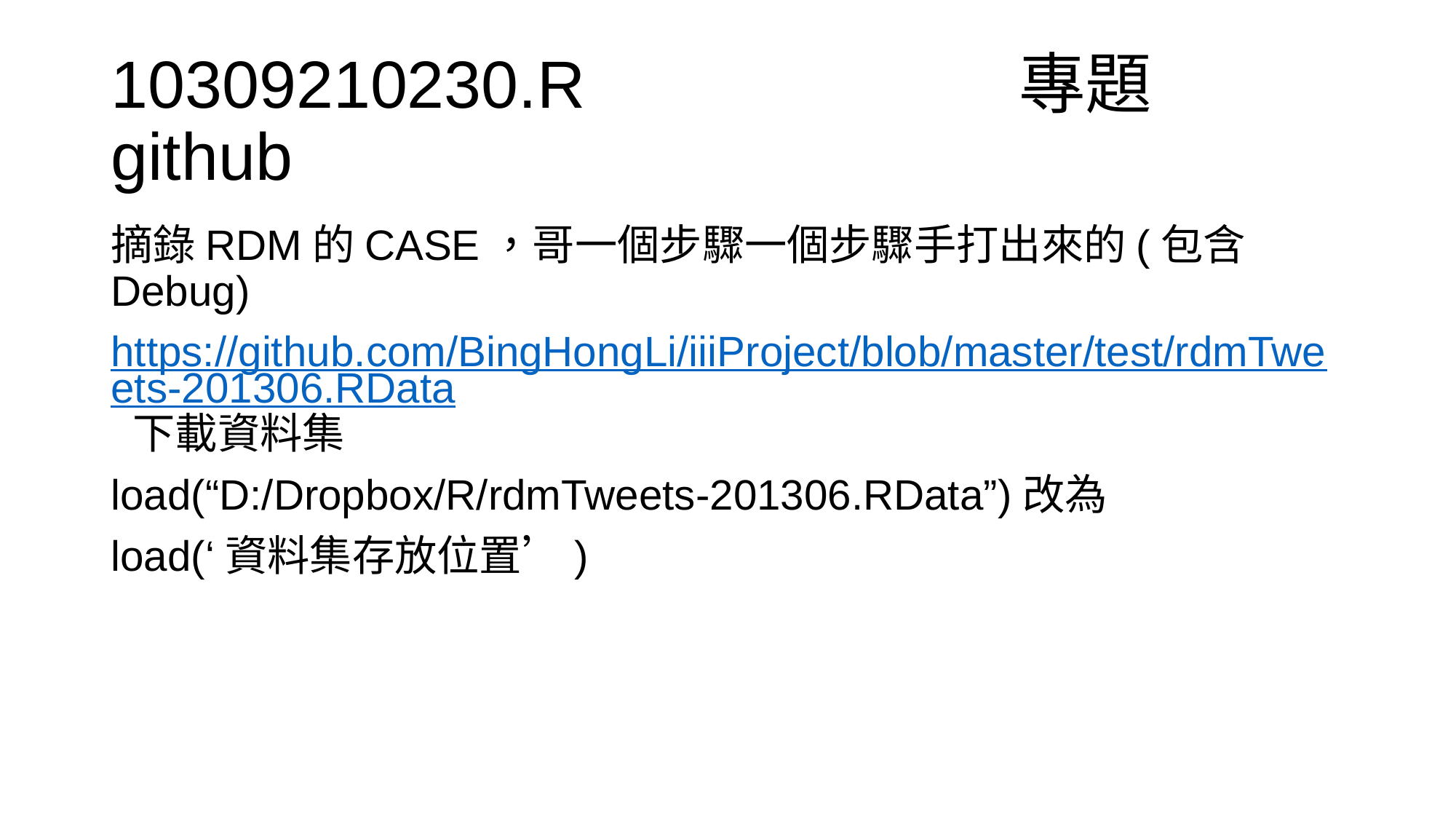

# 10309210230.R     		   	 專題github
摘錄RDM的CASE，哥一個步驟一個步驟手打出來的(包含Debug)
https://github.com/BingHongLi/iiiProject/blob/master/test/rdmTweets-201306.RData 下載資料集
load(“D:/Dropbox/R/rdmTweets-201306.RData”)改為
load(‘資料集存放位置’)